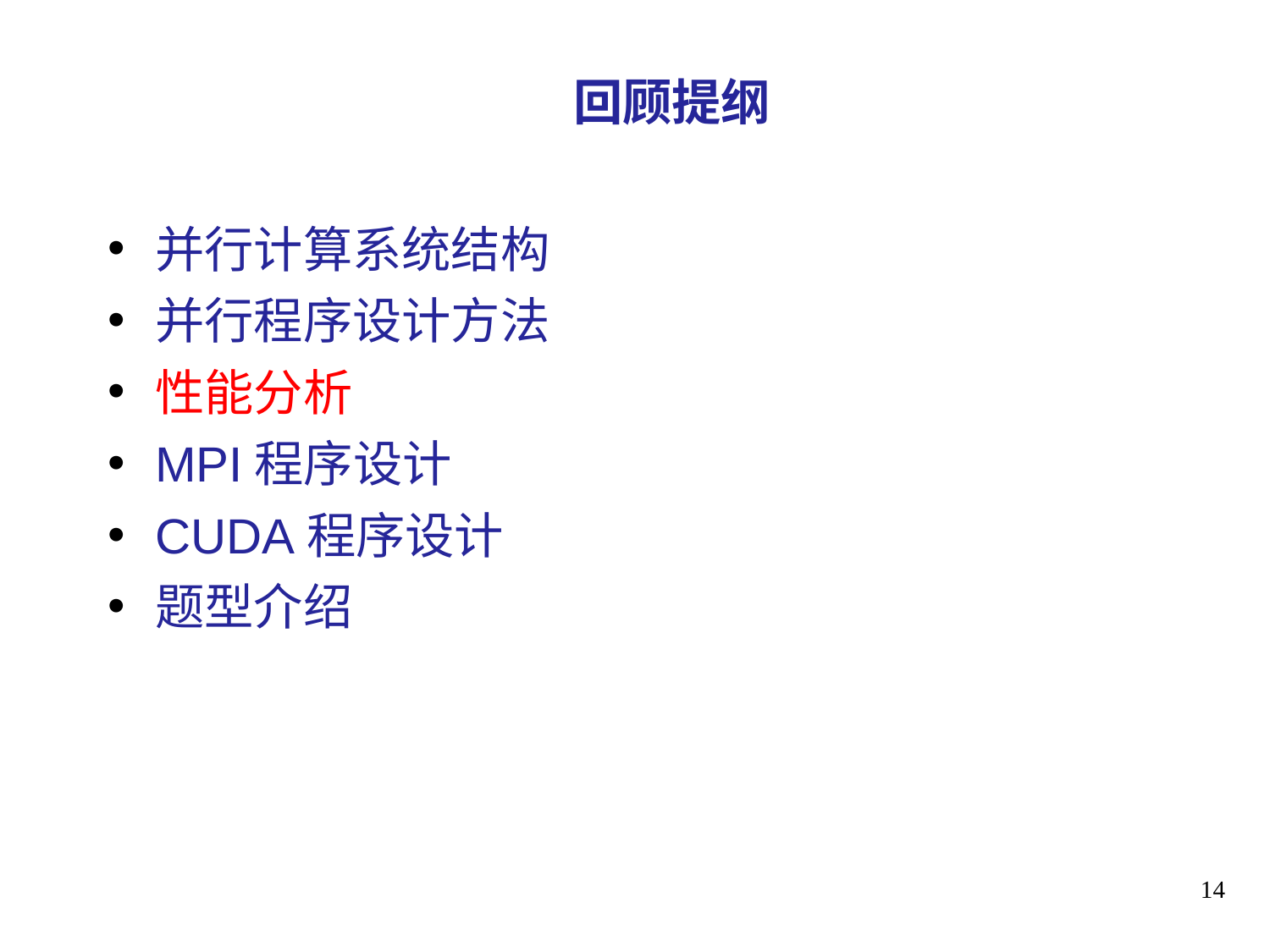

# 回顾提纲
并行计算系统结构
并行程序设计方法
性能分析
MPI程序设计
CUDA程序设计
题型介绍

14